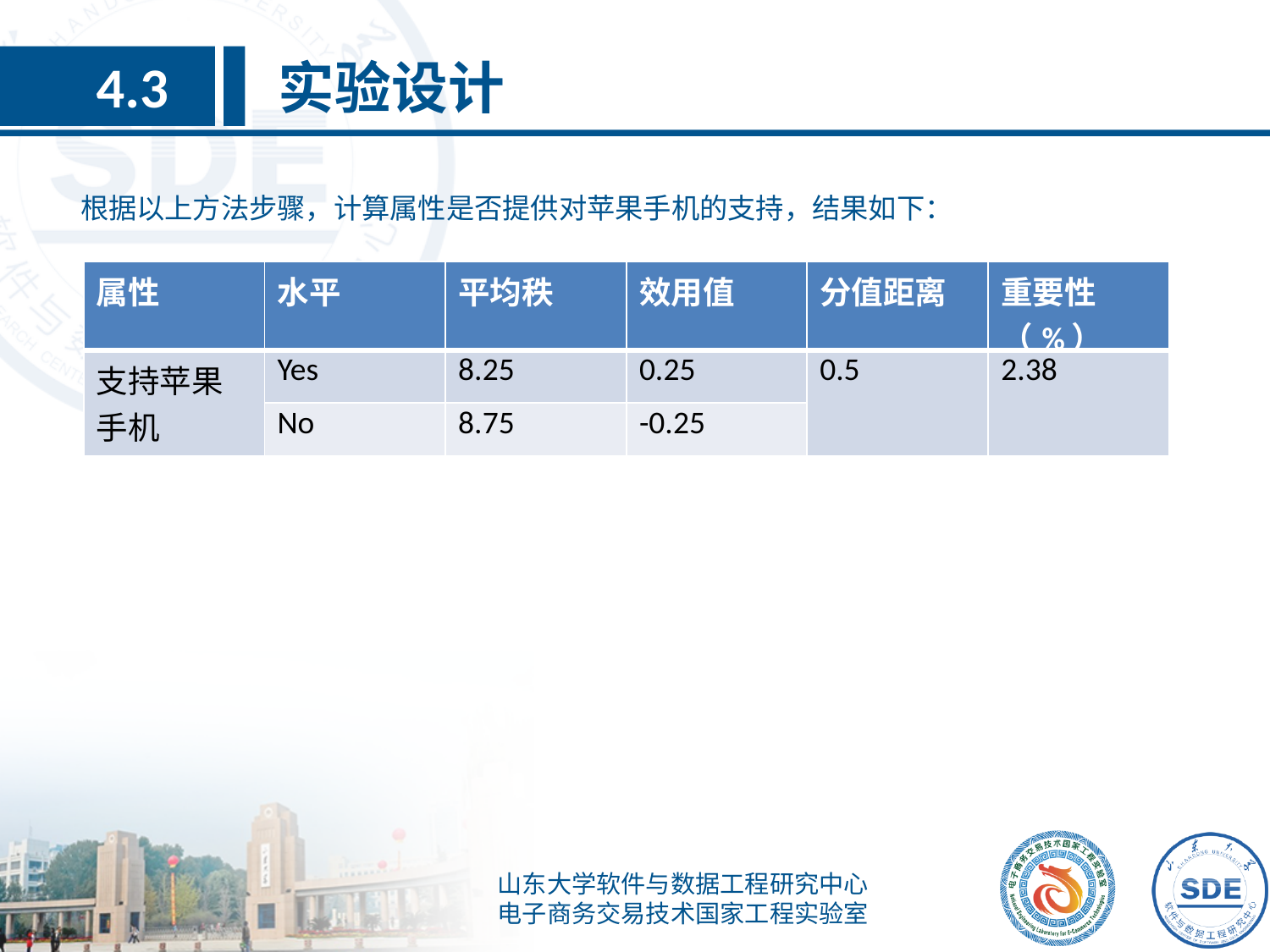

实验设计
4.3
根据以上方法步骤，计算属性是否提供对苹果手机的支持，结果如下：

| 属性 | 水平 | 平均秩 | 效用值 | 分值距离 | 重要性（%） |
| --- | --- | --- | --- | --- | --- |
| 支持苹果手机 | Yes | 8.25 | 0.25 | 0.5 | 2.38 |
|  | No | 8.75 | -0.25 |  |  |